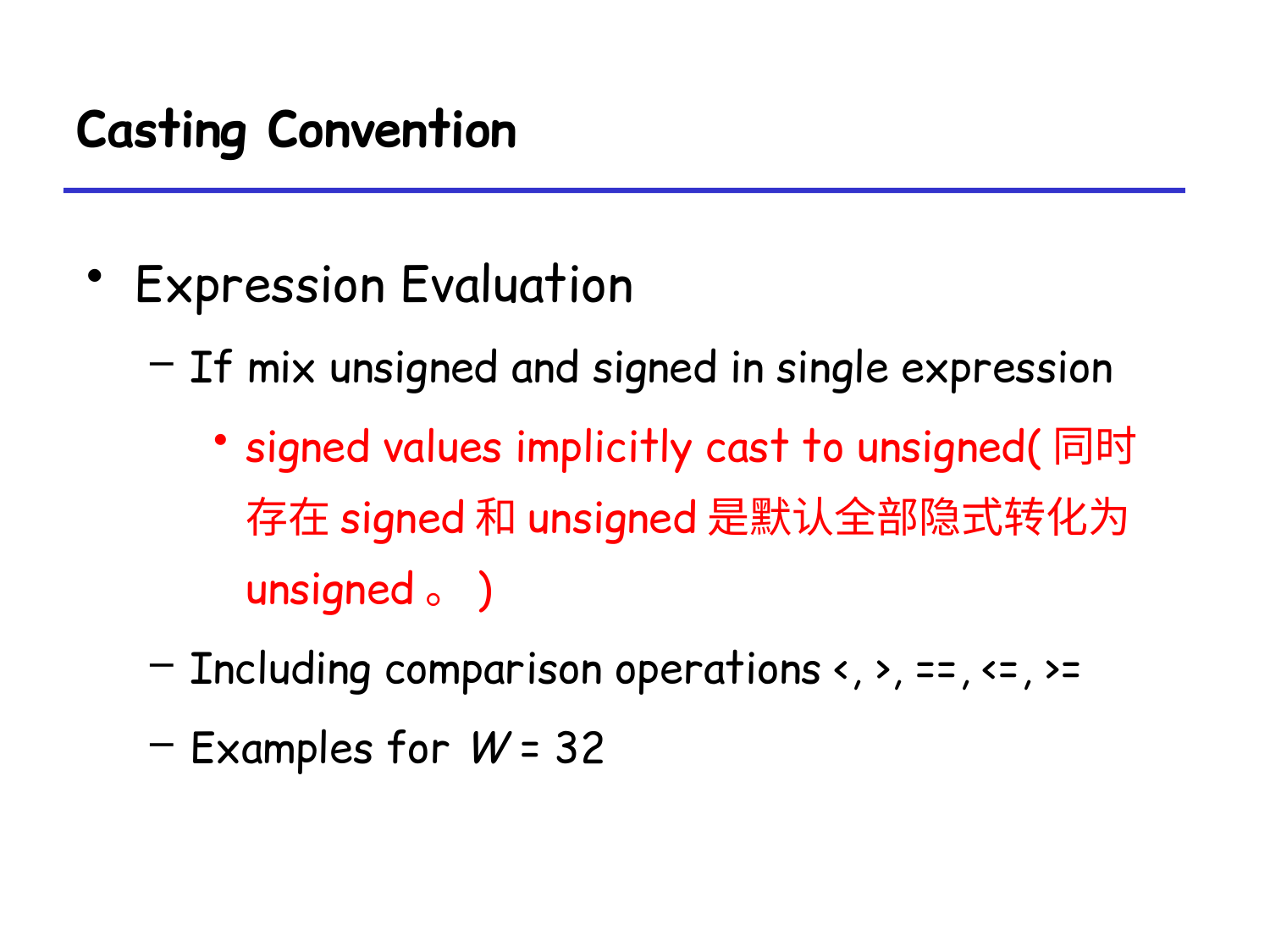

# Casting Convention
Expression Evaluation
If mix unsigned and signed in single expression
signed values implicitly cast to unsigned(同时存在signed和unsigned是默认全部隐式转化为unsigned。)
Including comparison operations <, >, ==, <=, >=
Examples for W = 32
31